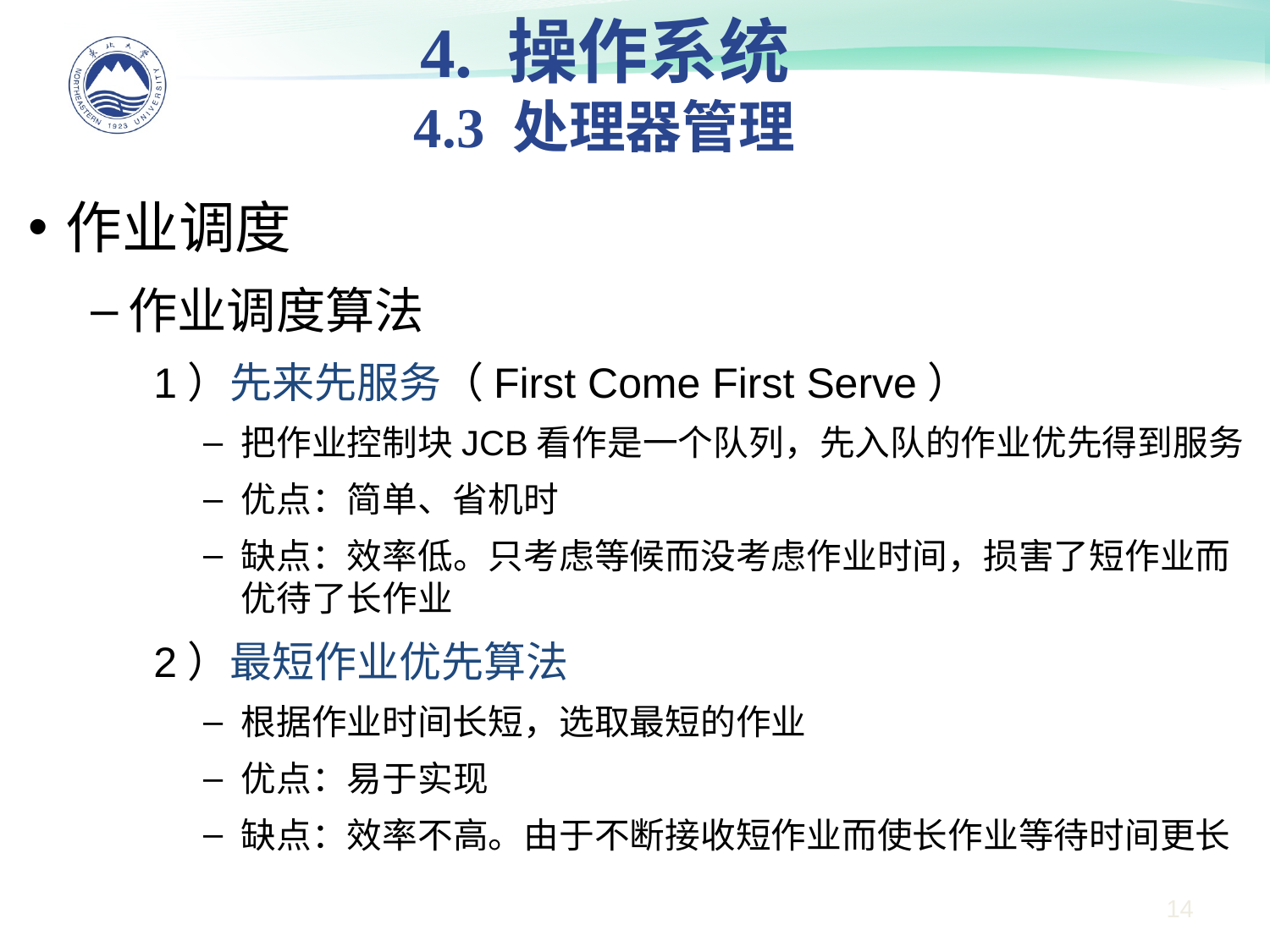

4. 操作系统
4.3 处理器管理
作业调度
作业调度算法
1）先来先服务（First Come First Serve）
把作业控制块JCB看作是一个队列，先入队的作业优先得到服务
优点：简单、省机时
缺点：效率低。只考虑等候而没考虑作业时间，损害了短作业而优待了长作业
2）最短作业优先算法
根据作业时间长短，选取最短的作业
优点：易于实现
缺点：效率不高。由于不断接收短作业而使长作业等待时间更长
14